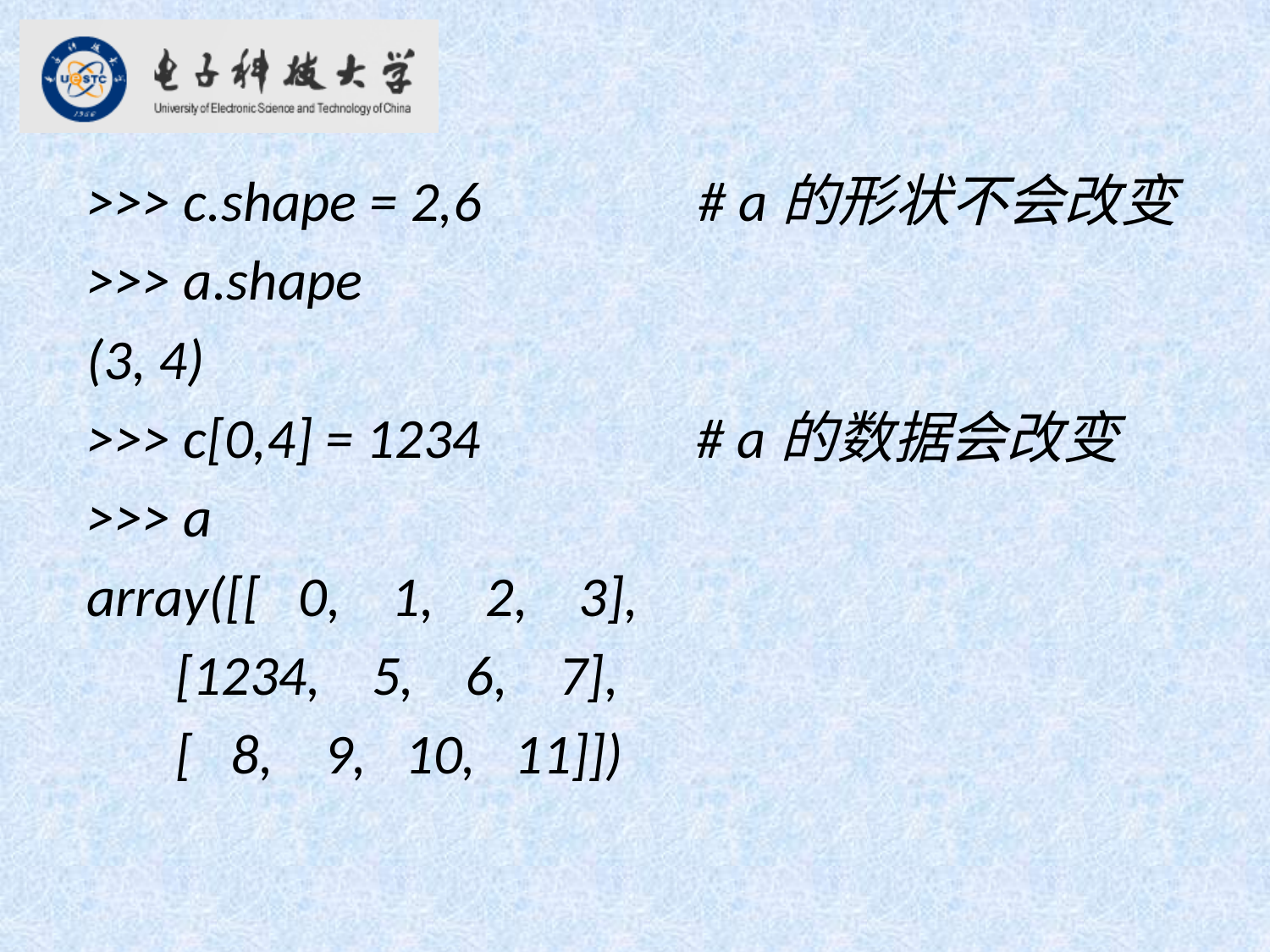

>>> c.shape = 2,6                 # a的形状不会改变
>>> a.shape
(3, 4)
>>> c[0,4] = 1234                 # a的数据会改变
>>> a
array([[   0,    1,    2,    3],
       [1234,    5,    6,    7],
       [   8,    9,   10,   11]])